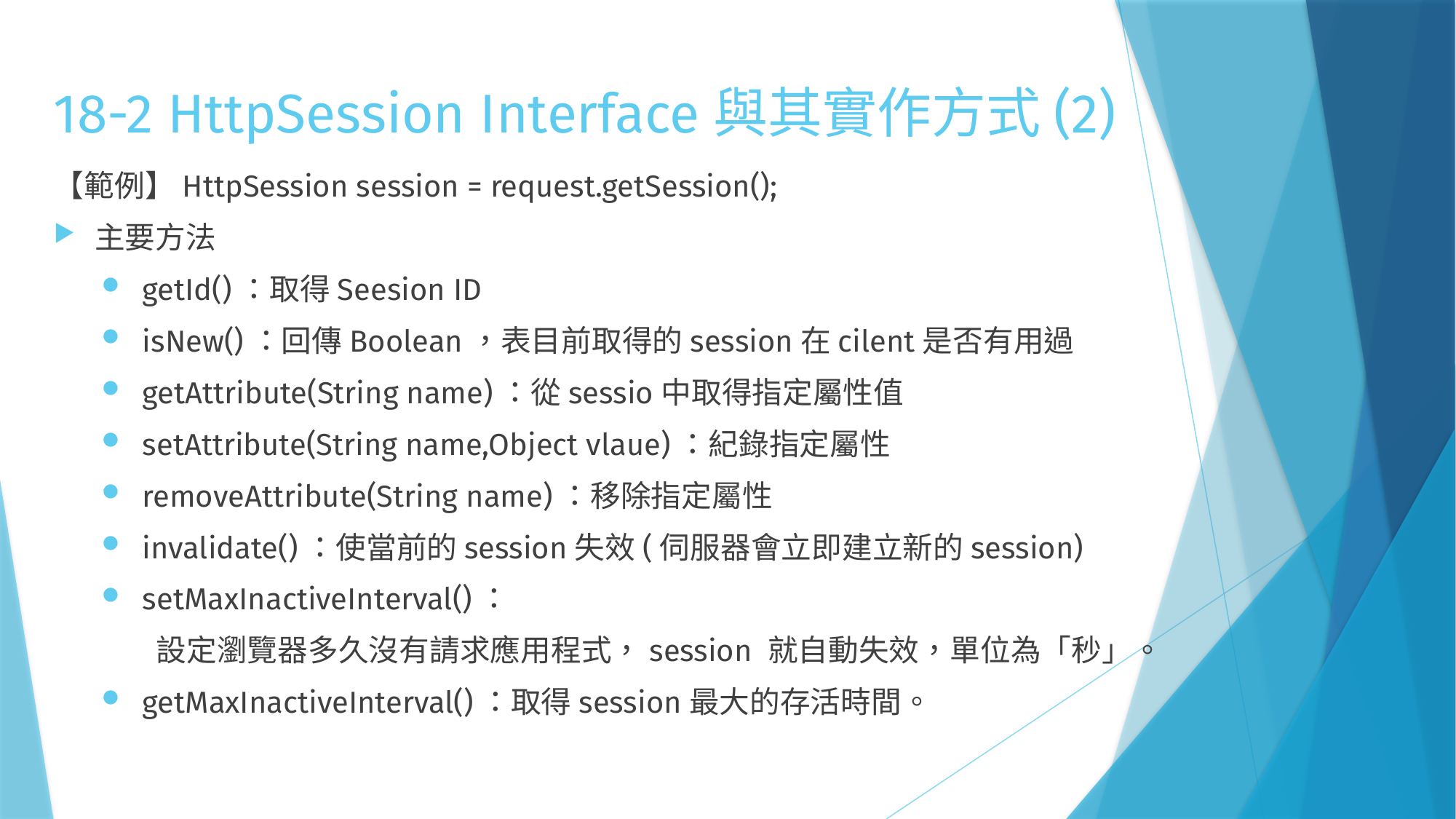

# 18-2 HttpSession Interface與其實作方式(2)
【範例】HttpSession session = request.getSession();
主要方法
getId()：取得Seesion ID
isNew()：回傳Boolean，表目前取得的session在cilent是否有用過
getAttribute(String name)：從sessio中取得指定屬性值
setAttribute(String name,Object vlaue)：紀錄指定屬性
removeAttribute(String name)：移除指定屬性
invalidate()：使當前的session失效(伺服器會立即建立新的session)
setMaxInactiveInterval()：
設定瀏覽器多久沒有請求應用程式，session 就自動失效，單位為「秒」。
getMaxInactiveInterval()：取得session最大的存活時間。